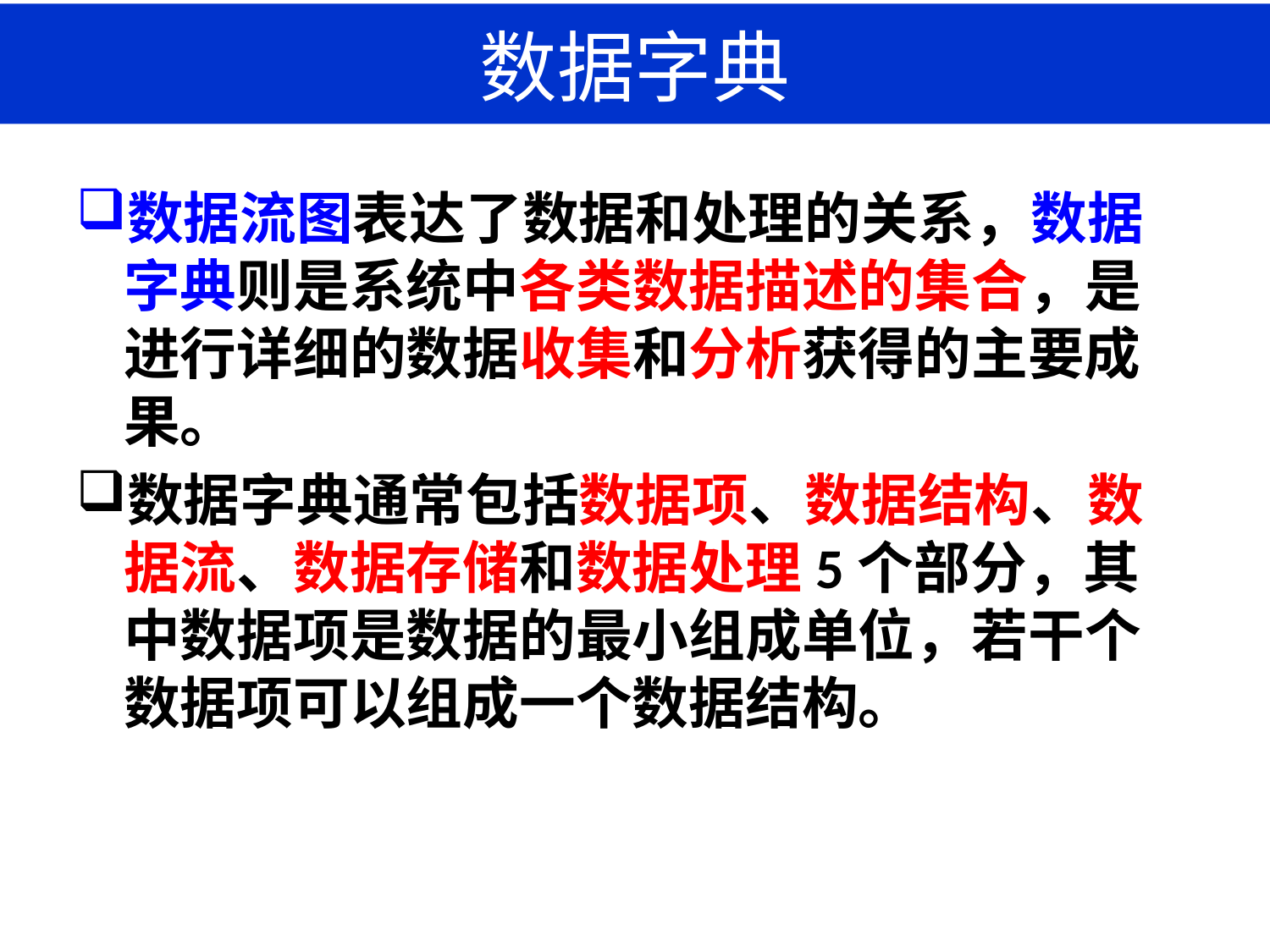

# 数据字典
数据流图表达了数据和处理的关系，数据字典则是系统中各类数据描述的集合，是进行详细的数据收集和分析获得的主要成果。
数据字典通常包括数据项、数据结构、数据流、数据存储和数据处理5个部分，其中数据项是数据的最小组成单位，若干个数据项可以组成一个数据结构。